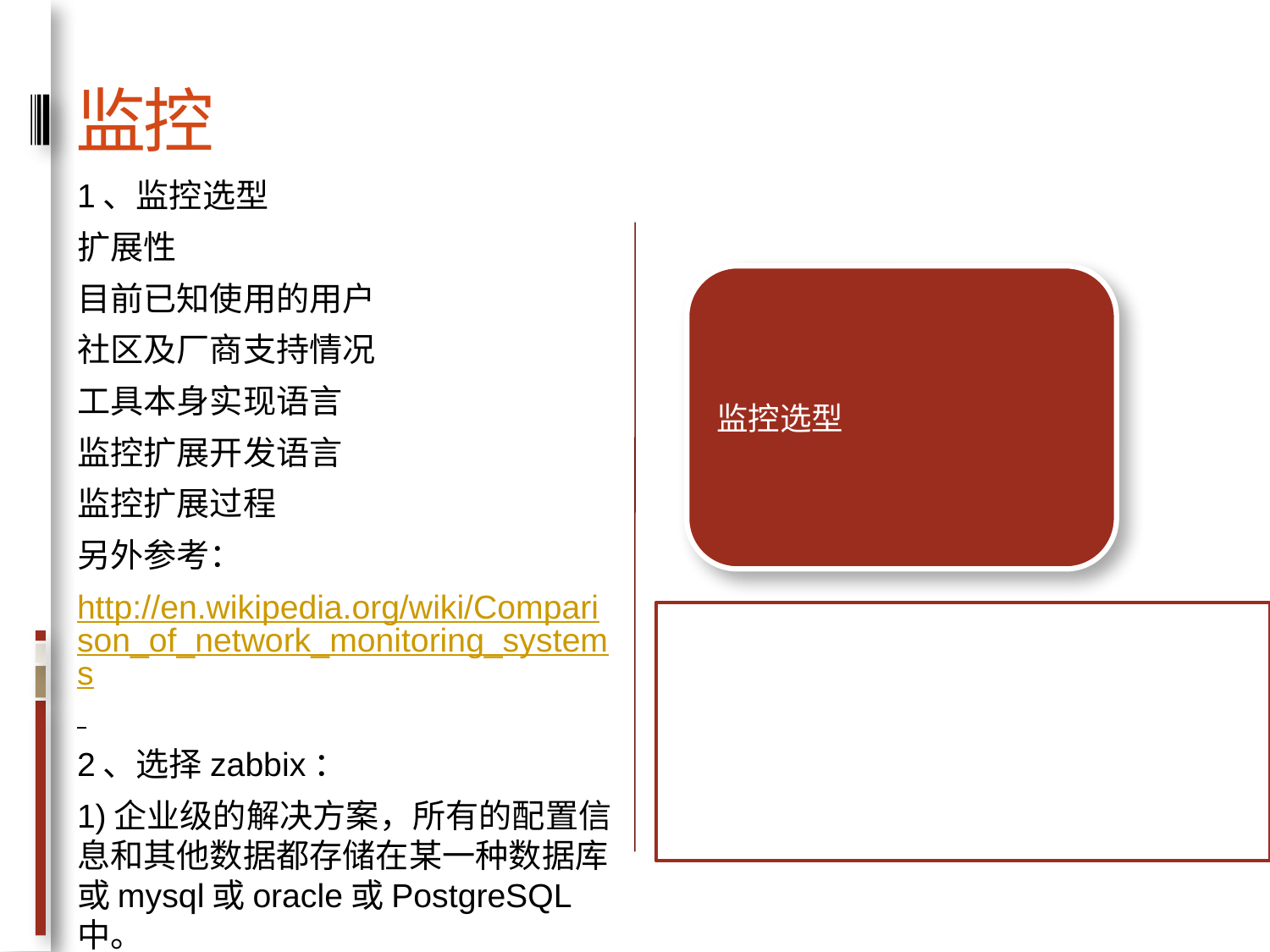

# 监控
1、监控选型
扩展性
目前已知使用的用户
社区及厂商支持情况
工具本身实现语言
监控扩展开发语言
监控扩展过程
另外参考：
http://en.wikipedia.org/wiki/Comparison_of_network_monitoring_systems
2、选择zabbix：
1)企业级的解决方案，所有的配置信息和其他数据都存储在某一种数据库或mysql或oracle或PostgreSQL中。
2)zabbix的proxy分布式部署。

监控选型